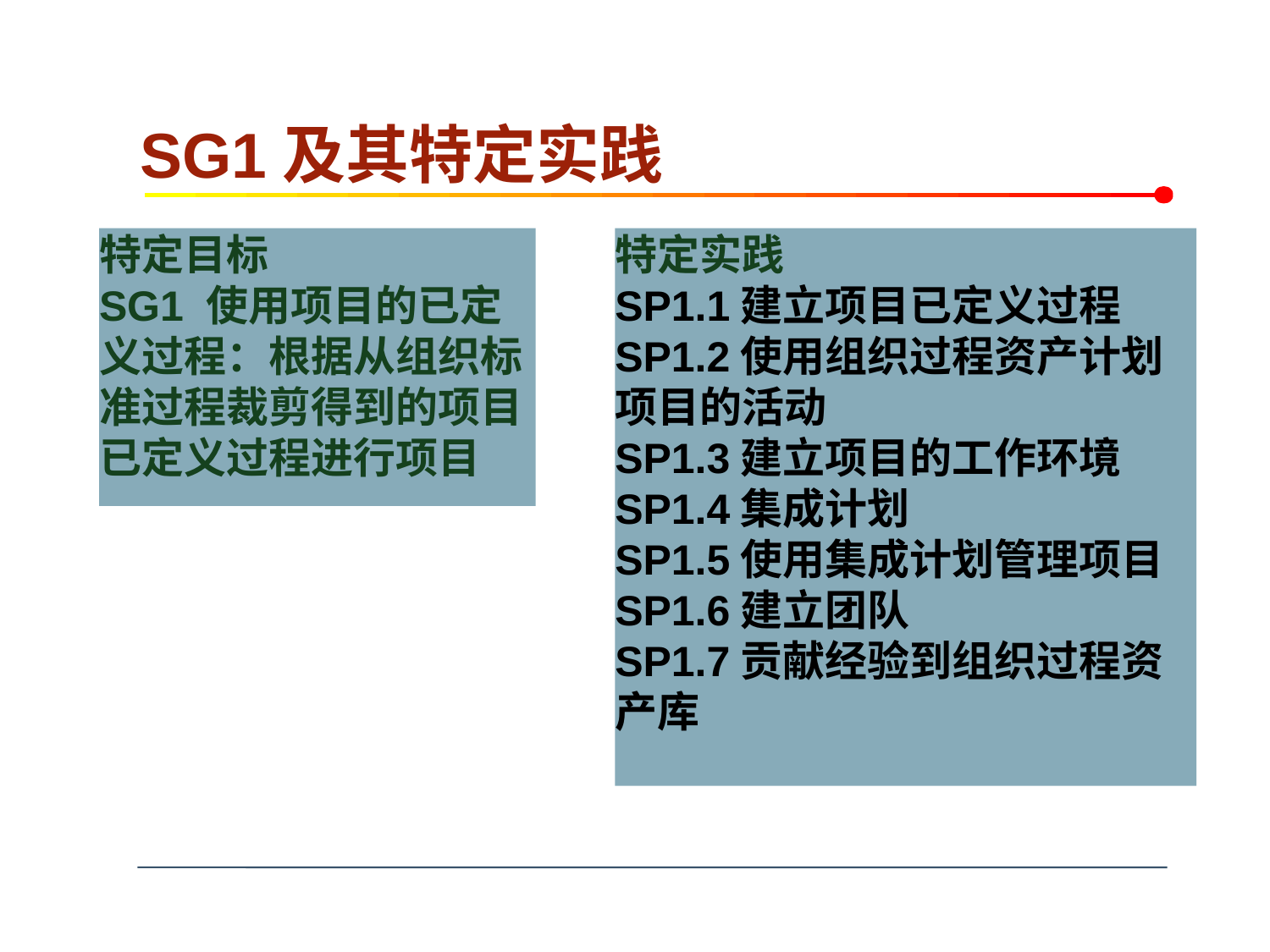

# SG1及其特定实践
特定目标
SG1 使用项目的已定义过程：根据从组织标准过程裁剪得到的项目已定义过程进行项目
特定实践
SP1.1建立项目已定义过程
SP1.2使用组织过程资产计划项目的活动
SP1.3建立项目的工作环境
SP1.4集成计划
SP1.5使用集成计划管理项目
SP1.6建立团队
SP1.7贡献经验到组织过程资产库